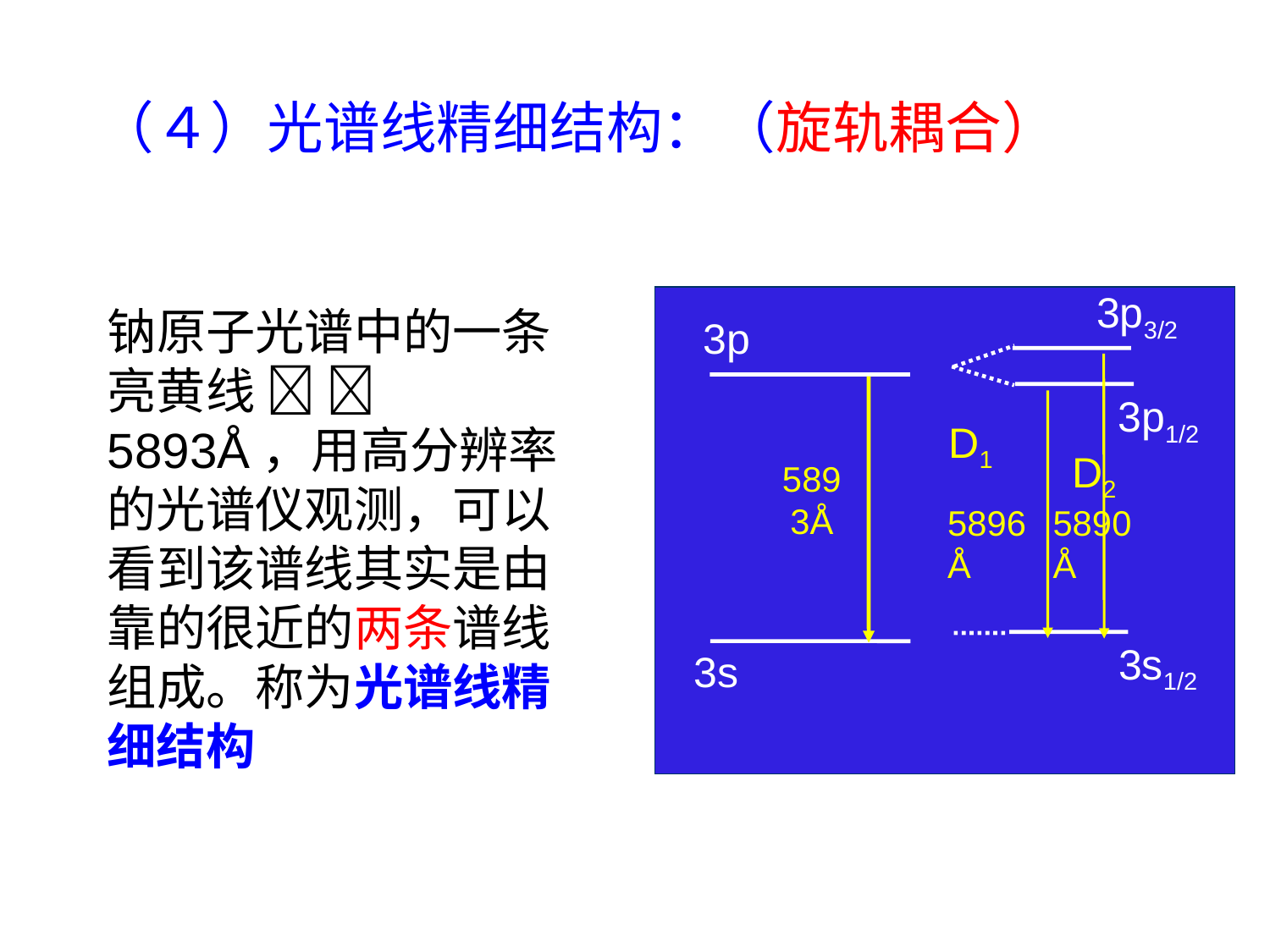

（４）光谱线精细结构：（旋轨耦合）
3p3/2

3p1/2

3s1/2

3p

3s

D1
D2
5893Å
5896Å
5890Å
钠原子光谱中的一条亮黄线 λ ≈ 5893Å，用高分辨率的光谱仪观测，可以看到该谱线其实是由靠的很近的两条谱线组成。称为光谱线精细结构